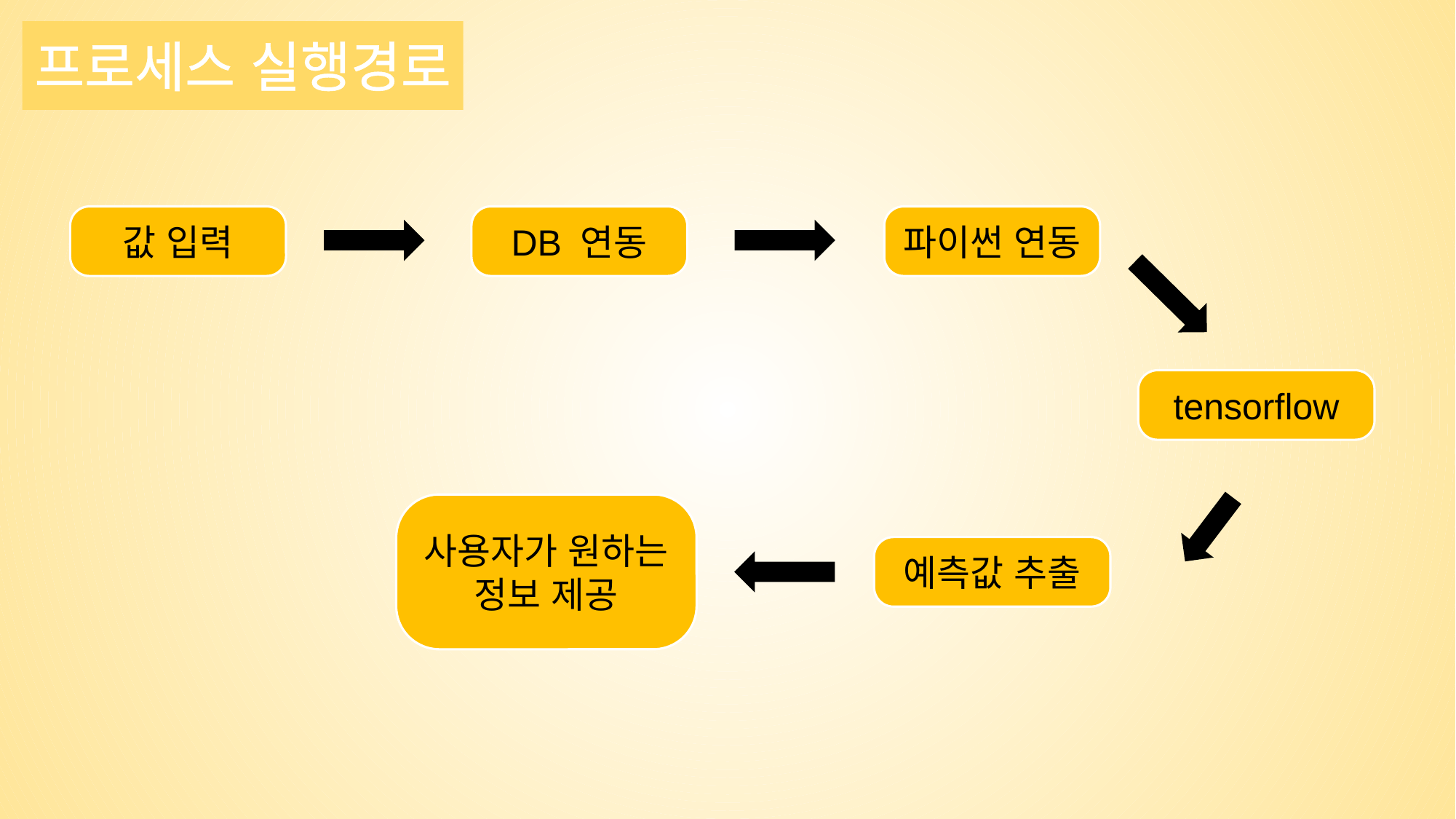

프로세스 실행경로
DB 연동
파이썬 연동
값 입력

tensorflow
사용자가 원하는 정보 제공

예측값 추출